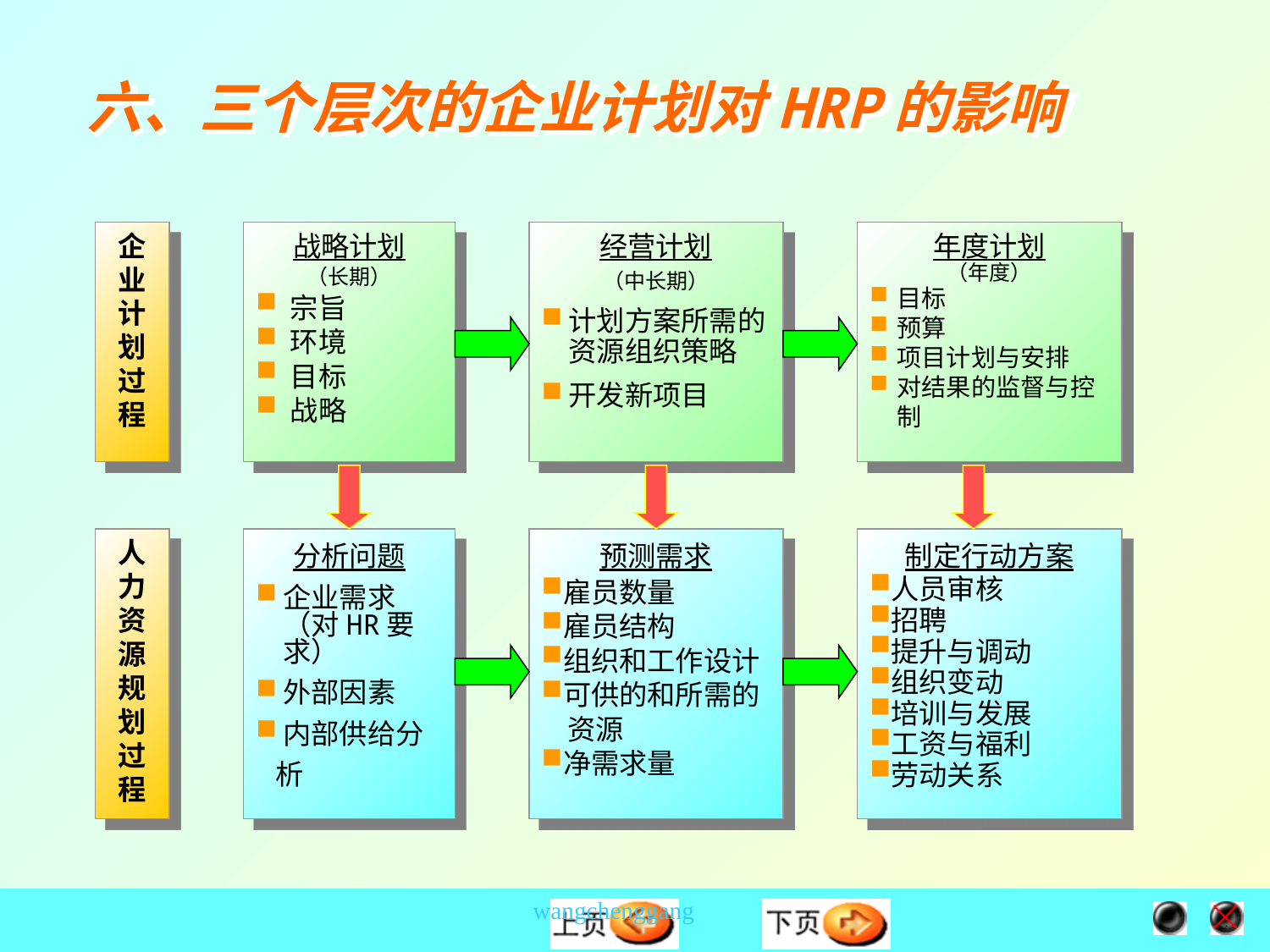

六、三个层次的企业计划对HRP的影响
企业计划过程

战略计划
（长期）
 宗旨
 环境
 目标
 战略
经营计划
（中长期）
计划方案所需的资源组织策略
开发新项目
年度计划
（年度）
目标
预算
项目计划与安排
对结果的监督与控制

人力资源规划过程
分析问题
企业需求（对HR要求）
外部因素
内部供给分
  析
预测需求
雇员数量
雇员结构
组织和工作设计
可供的和所需的
   资源
净需求量
制定行动方案
人员审核
招聘
提升与调动
组织变动
培训与发展
工资与福利
劳动关系

wangchenggang